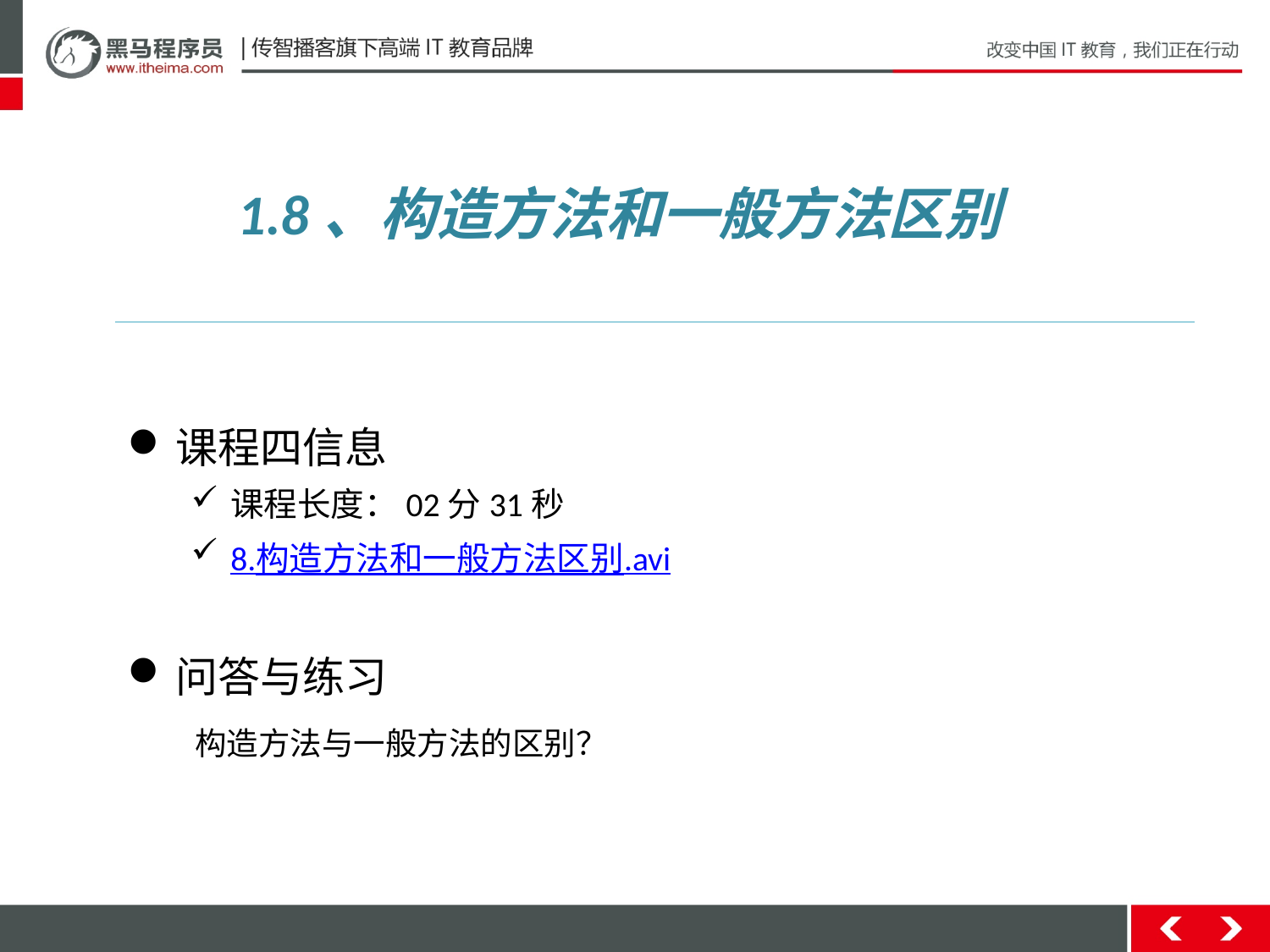

1.8、构造方法和一般方法区别

课程四信息
课程长度：02分31秒
8.构造方法和一般方法区别.avi

问答与练习
      构造方法与一般方法的区别？